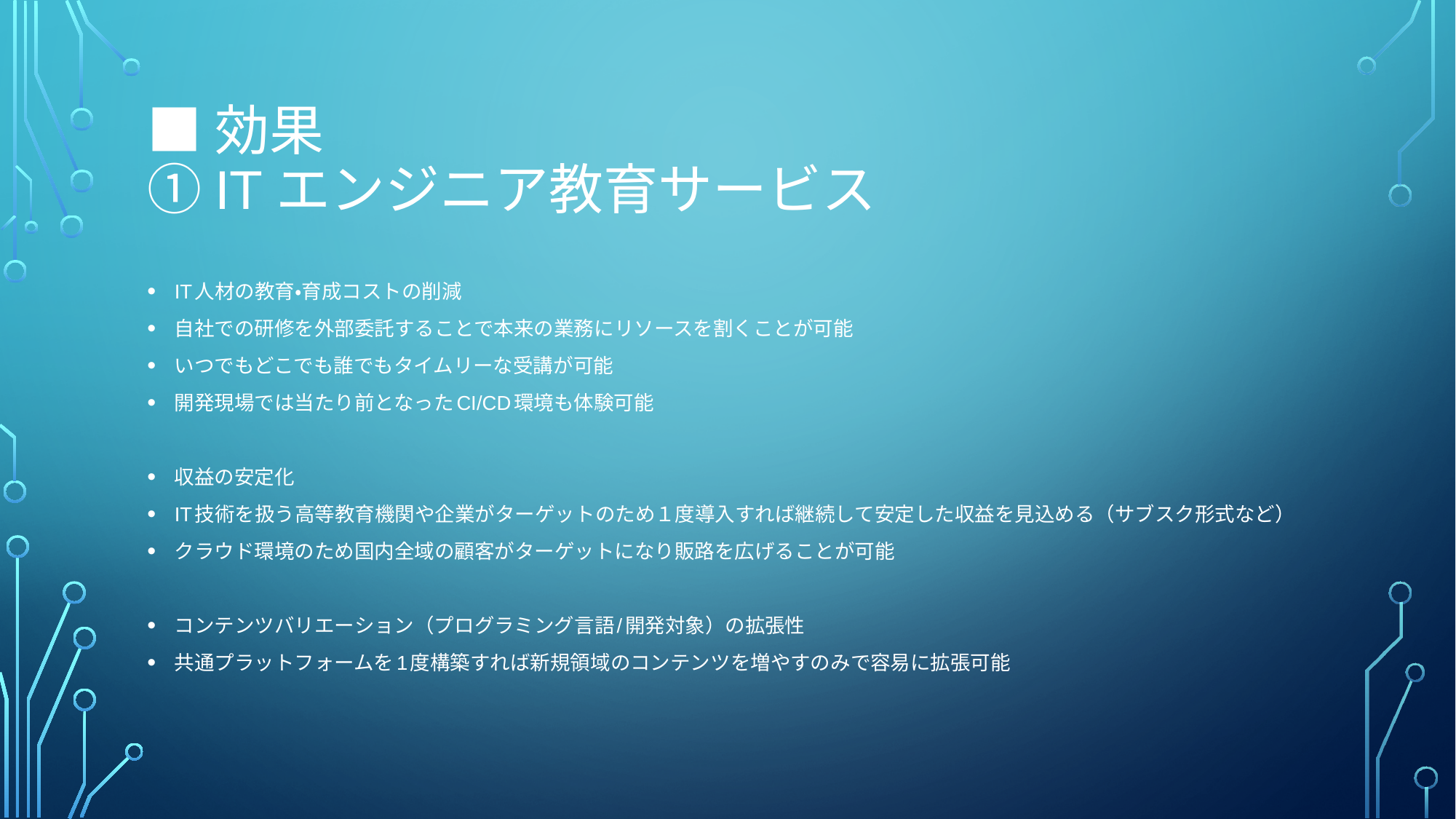

# ■効果 ①ITエンジニア教育サービス
IT人材の教育・育成コストの削減
自社での研修を外部委託することで本来の業務にリソースを割くことが可能
いつでもどこでも誰でもタイムリーな受講が可能
開発現場では当たり前となったCI/CD環境も体験可能

収益の安定化
IT技術を扱う高等教育機関や企業がターゲットのため１度導入すれば継続して安定した収益を見込める（サブスク形式など）
クラウド環境のため国内全域の顧客がターゲットになり販路を広げることが可能

コンテンツバリエーション（プログラミング言語/開発対象）の拡張性
共通プラットフォームを1度構築すれば新規領域のコンテンツを増やすのみで容易に拡張可能